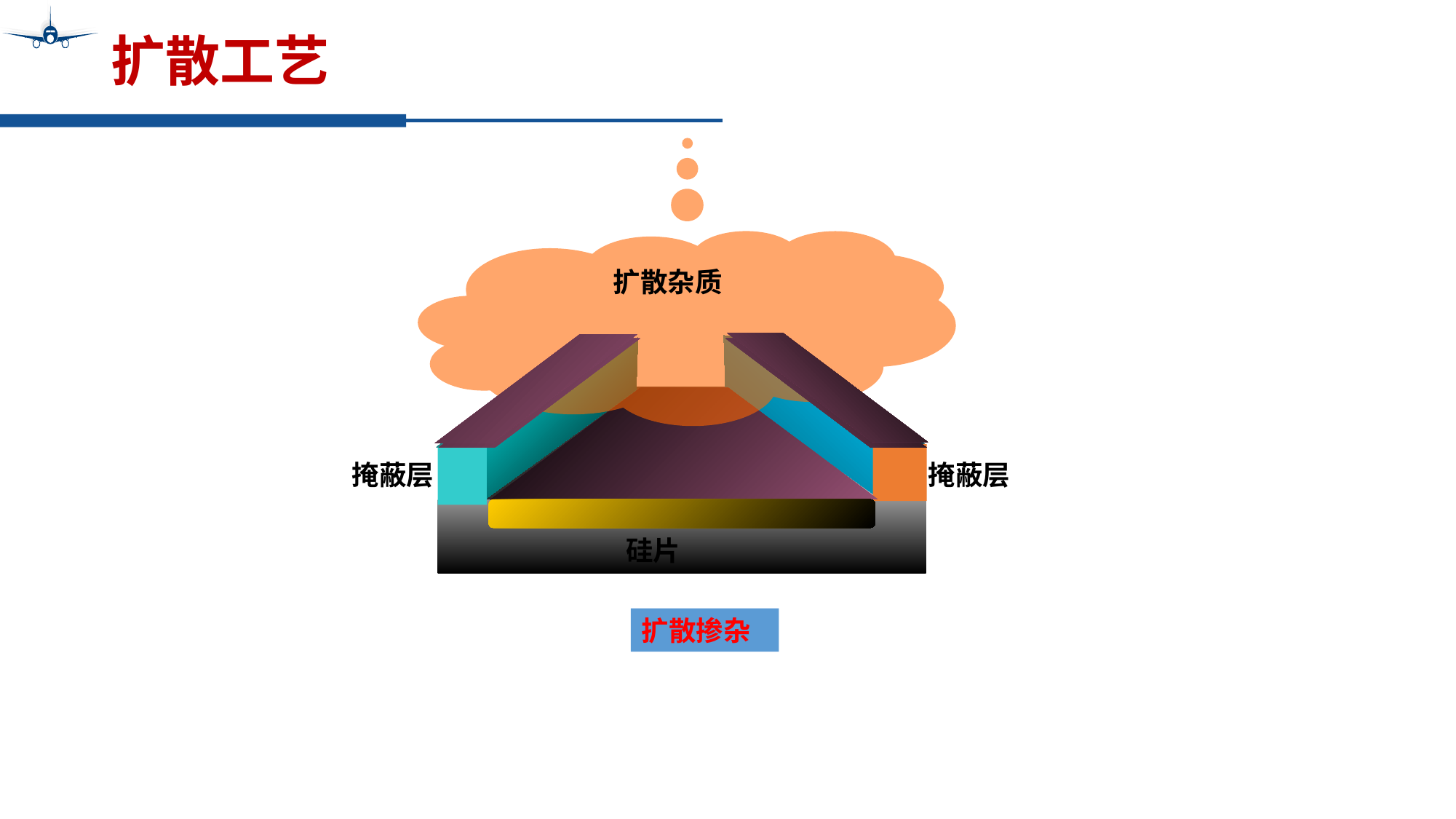

# 扩散工艺
扩散杂质

掩蔽层
掩蔽层

硅片
扩散掺杂